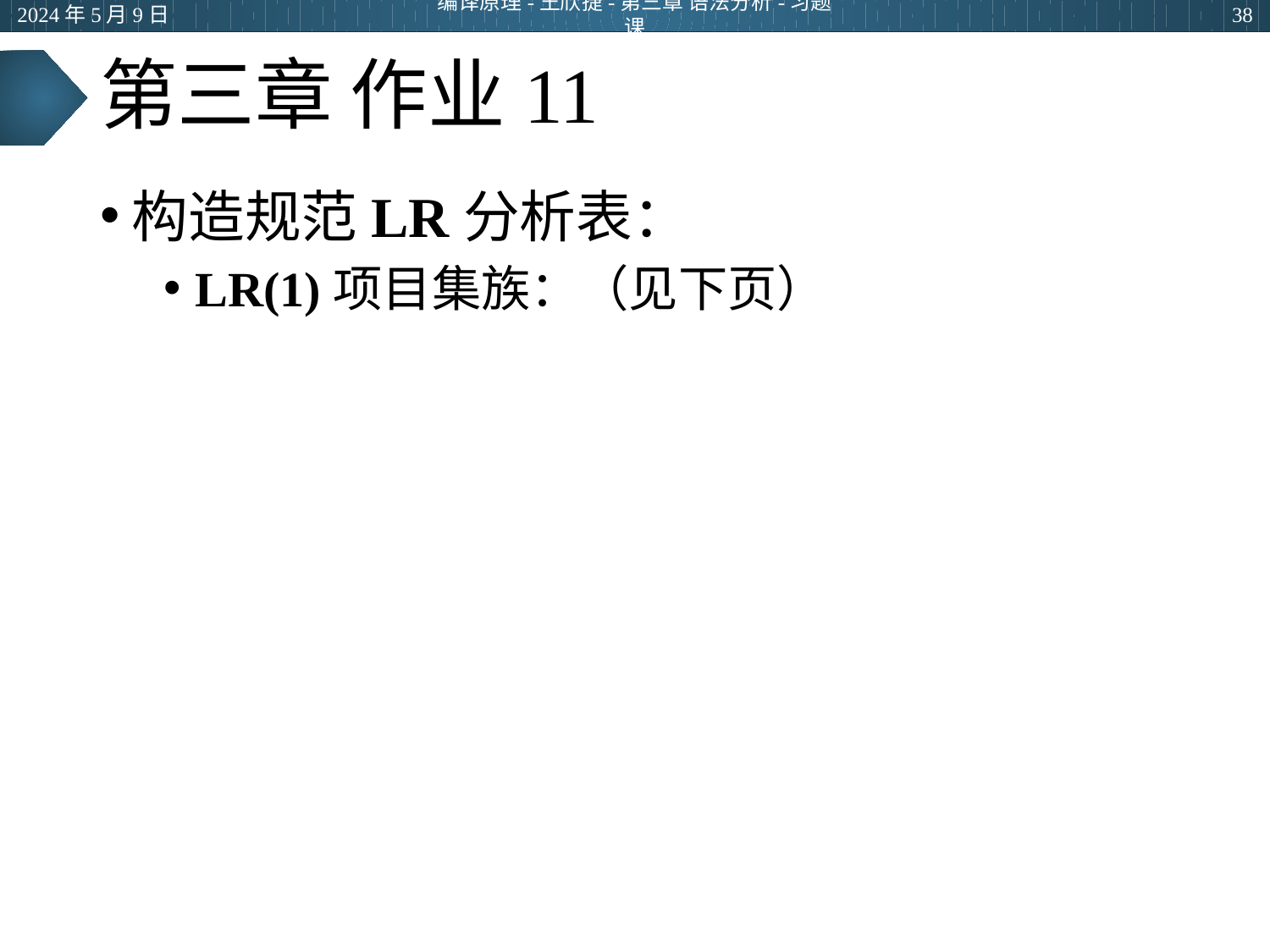

2024年5月9日
编译原理-王欣捷-第三章 语法分析-习题课
38
# 第三章 作业11
构造规范LR分析表：
LR(1)项目集族：（见下页）